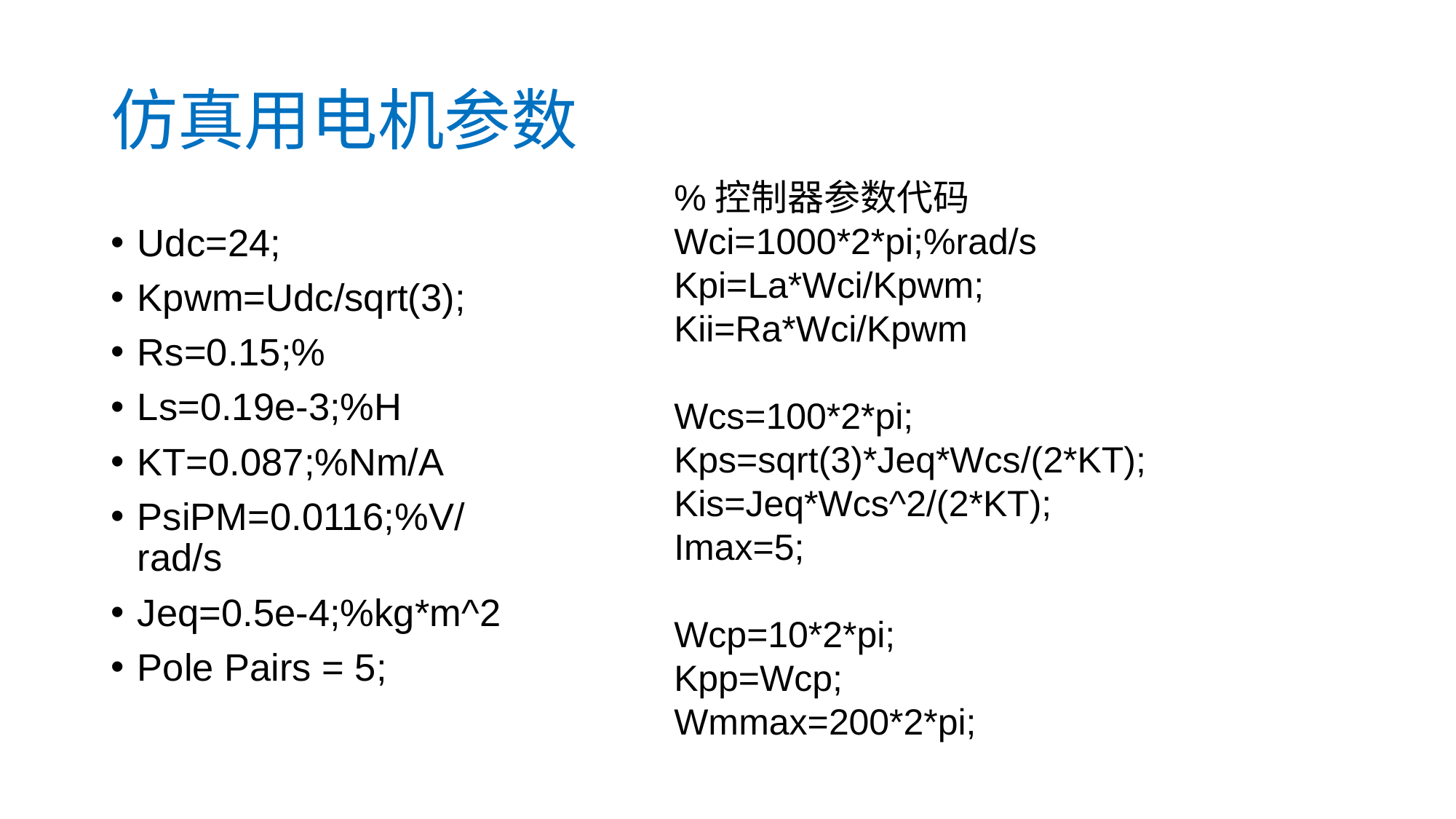

# 仿真用电机参数
%控制器参数代码
Wci=1000*2*pi;%rad/s
Kpi=La*Wci/Kpwm;
Kii=Ra*Wci/Kpwm

Wcs=100*2*pi;
Kps=sqrt(3)*Jeq*Wcs/(2*KT);
Kis=Jeq*Wcs^2/(2*KT);
Imax=5;

Wcp=10*2*pi;
Kpp=Wcp;
Wmmax=200*2*pi;

Udc=24;
Kpwm=Udc/sqrt(3);
Rs=0.15;%
Ls=0.19e-3;%H
KT=0.087;%Nm/A
PsiPM=0.0116;%V/rad/s
Jeq=0.5e-4;%kg*m^2
Pole Pairs = 5;